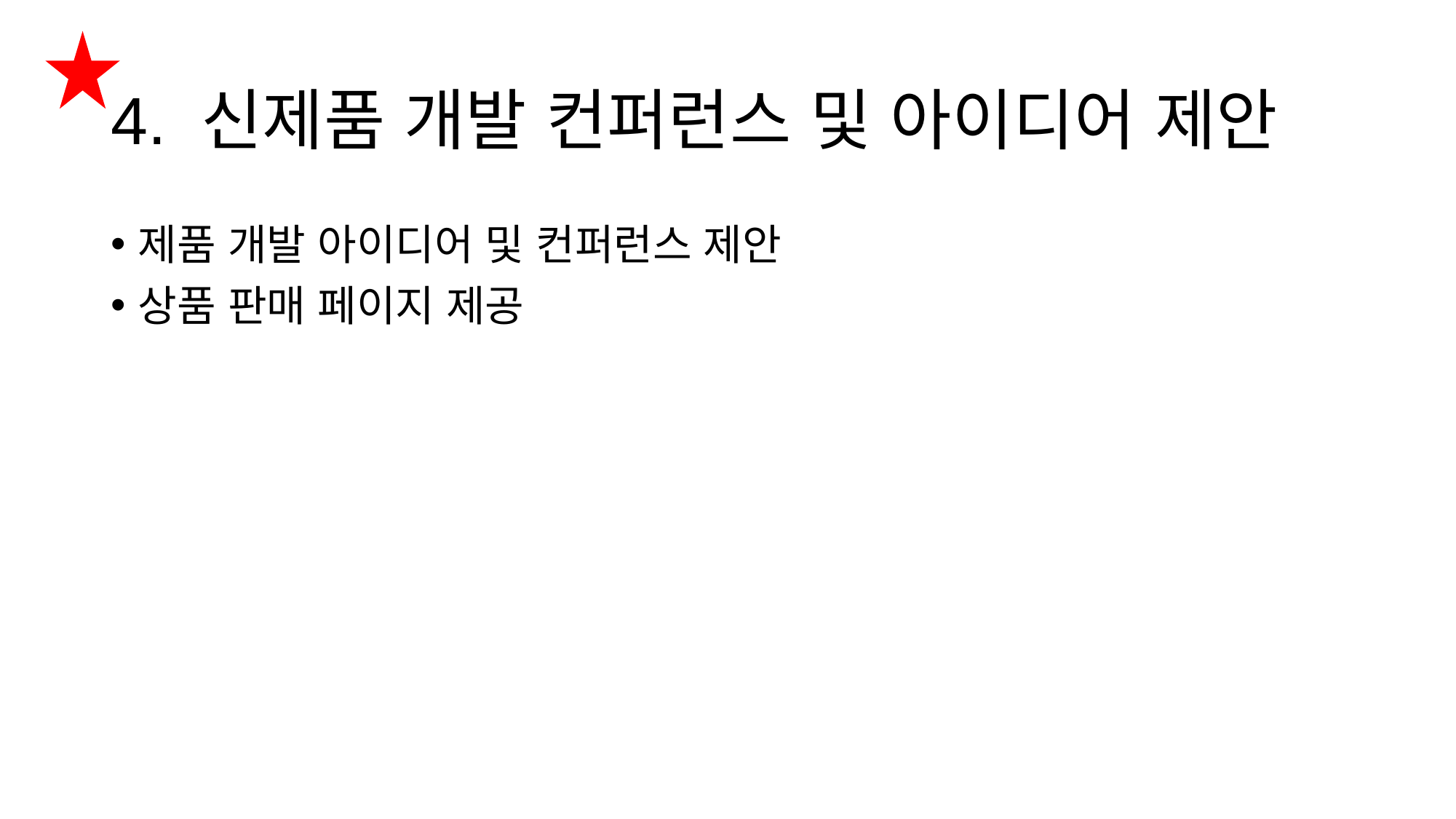

# 4. 신제품 개발 컨퍼런스 및 아이디어 제안
제품 개발 아이디어 및 컨퍼런스 제안
상품 판매 페이지 제공